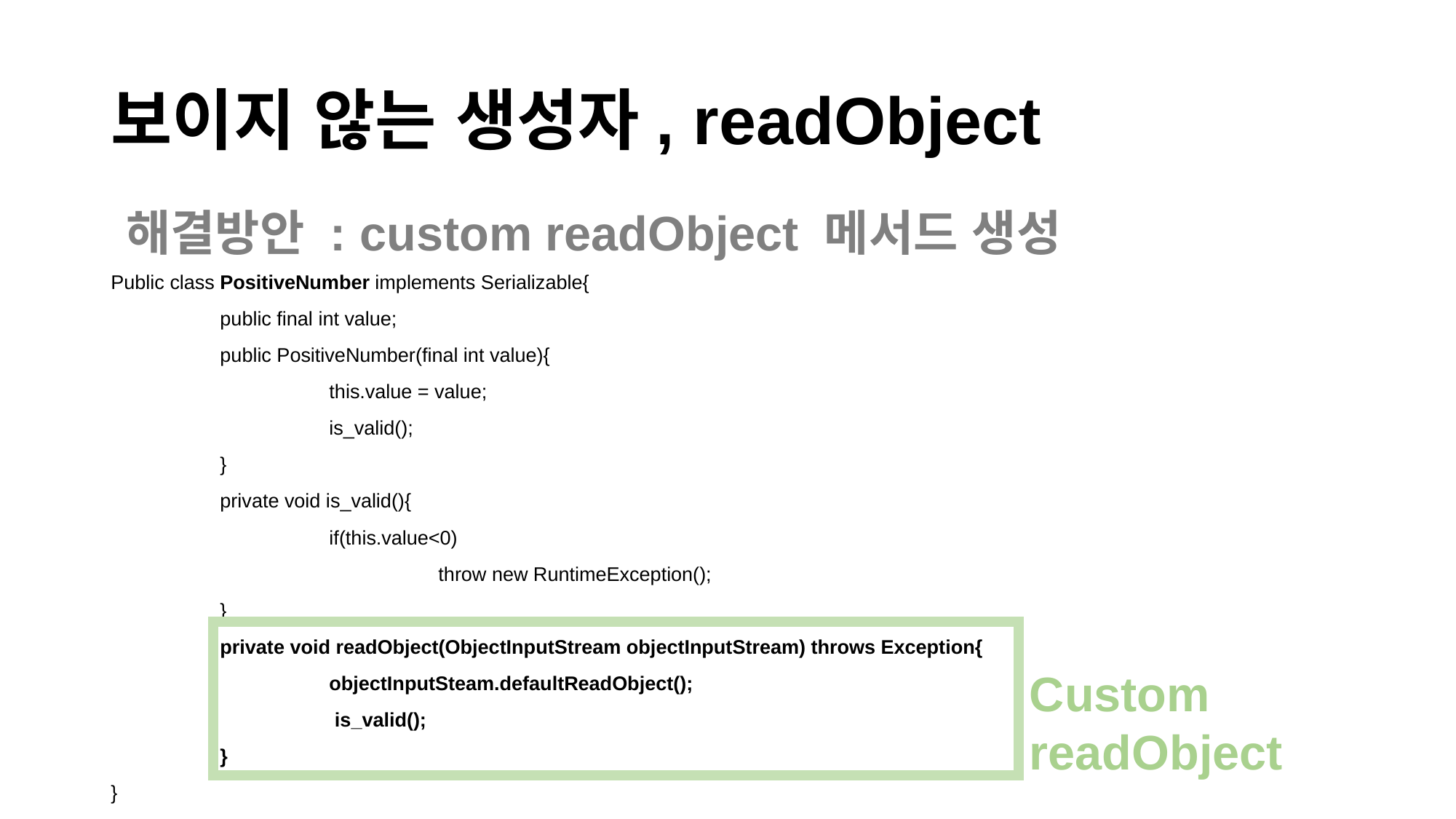

# 보이지 않는 생성자, readObject
해결방안 : custom readObject 메서드 생성
Public class PositiveNumber implements Serializable{
	public final int value;
	public PositiveNumber(final int value){
		this.value = value;
		is_valid();
	}
	private void is_valid(){
		if(this.value<0)
			throw new RuntimeException();
	}
	private void readObject(ObjectInputStream objectInputStream) throws Exception{
		objectInputSteam.defaultReadObject();
		 is_valid();
	}
}

Custom readObject